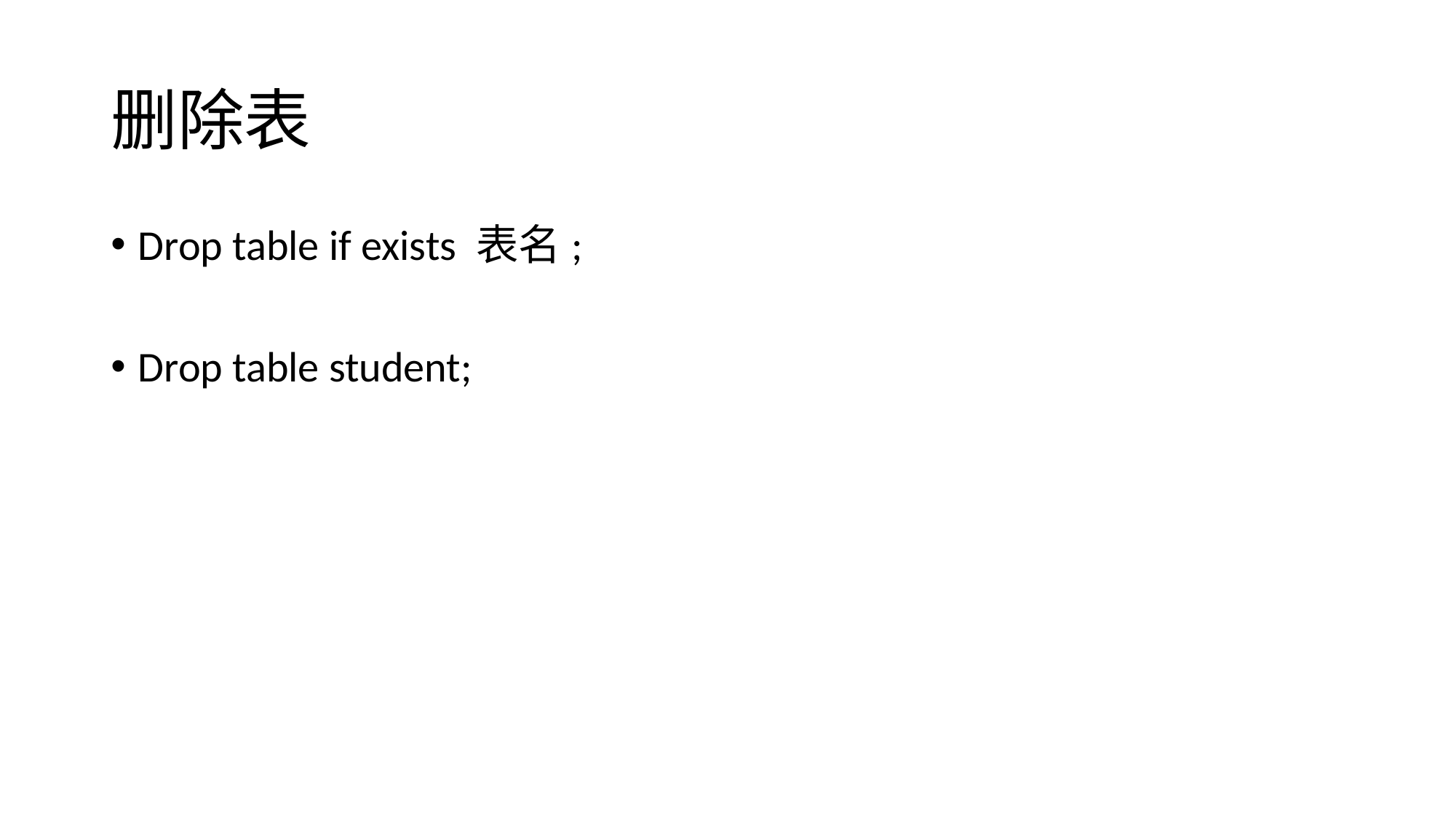

# 删除表
Drop table if exists 表名;

Drop table student;